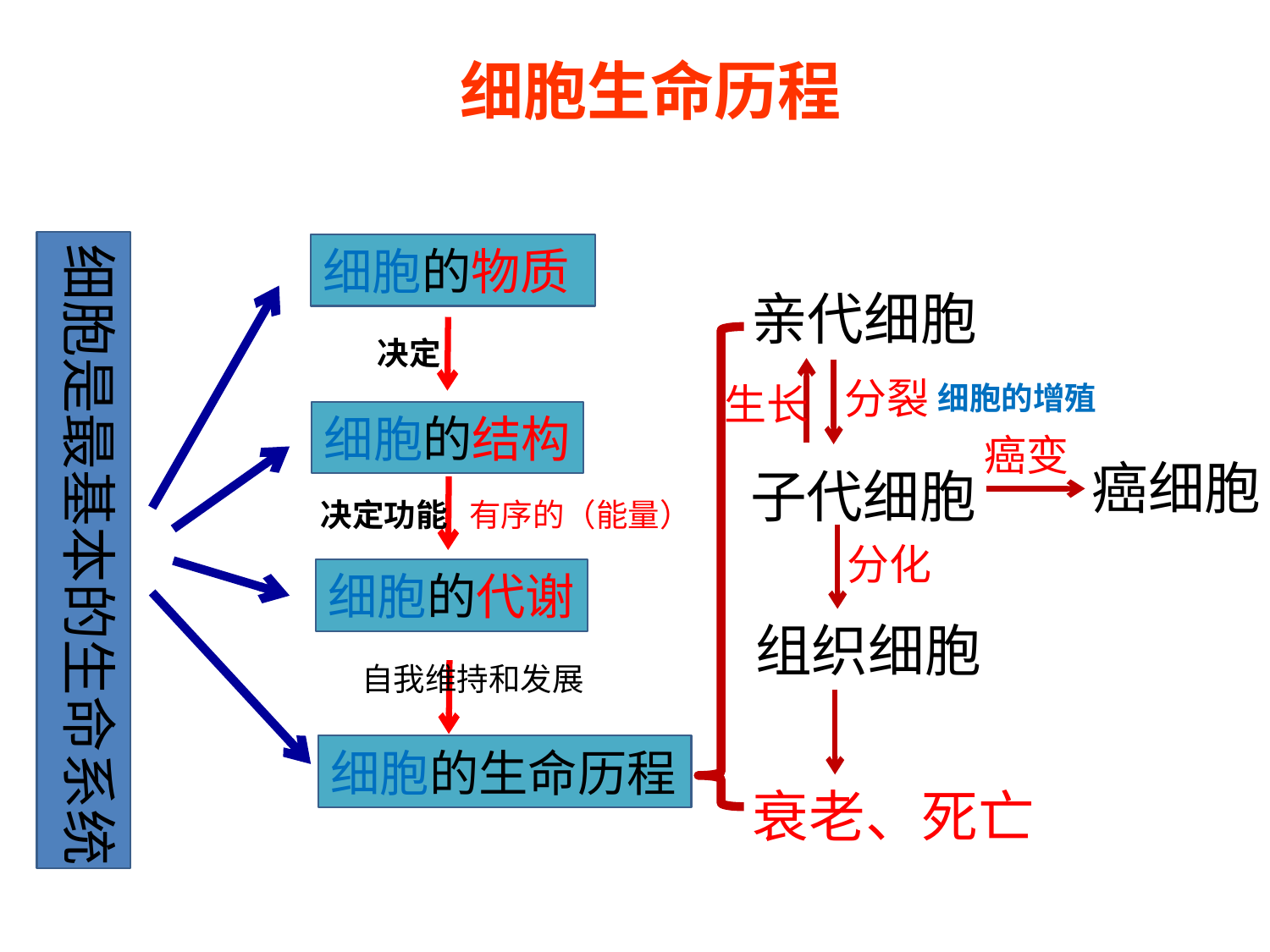

细胞生命历程
细胞是最基本的生命系统
细胞的物质
决定
细胞的结构
决定功能   有序的（能量）
细胞的代谢
自我维持和发展
细胞的生命历程
亲代细胞

子代细胞
分裂
细胞的增殖
生长
癌变
癌细胞
分化
组织细胞
衰老、死亡